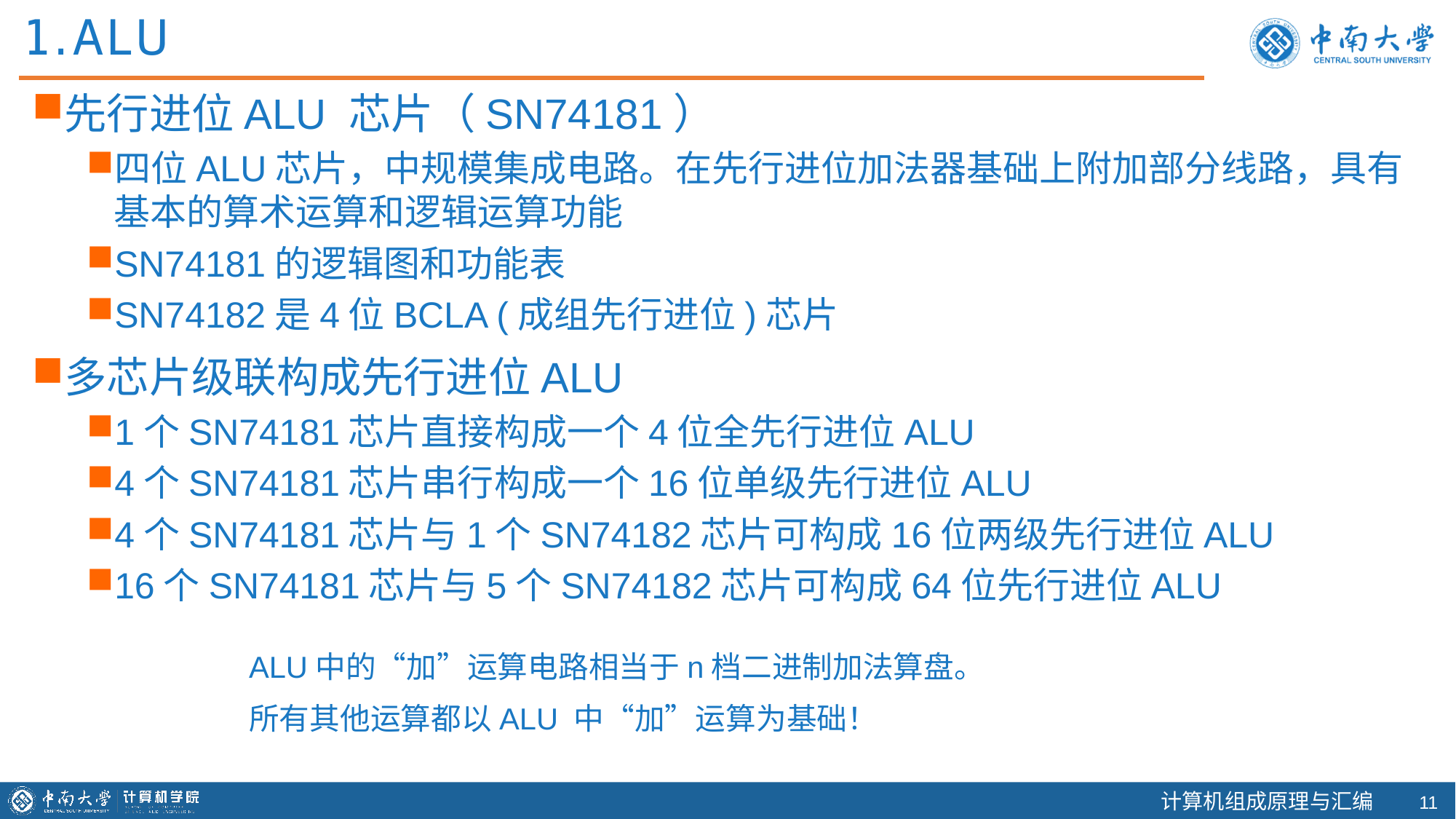

1.ALU
先行进位ALU 芯片（SN74181）
四位ALU芯片，中规模集成电路。在先行进位加法器基础上附加部分线路，具有基本的算术运算和逻辑运算功能
SN74181的逻辑图和功能表
SN74182是4位BCLA (成组先行进位)芯片
多芯片级联构成先行进位ALU
1个SN74181芯片直接构成一个4位全先行进位ALU
4个SN74181芯片串行构成一个16位单级先行进位ALU
4个SN74181芯片与1个SN74182芯片可构成16位两级先行进位ALU
16个SN74181芯片与5个SN74182芯片可构成64位先行进位ALU

ALU中的“加”运算电路相当于n档二进制加法算盘。
所有其他运算都以ALU 中“加”运算为基础！
11